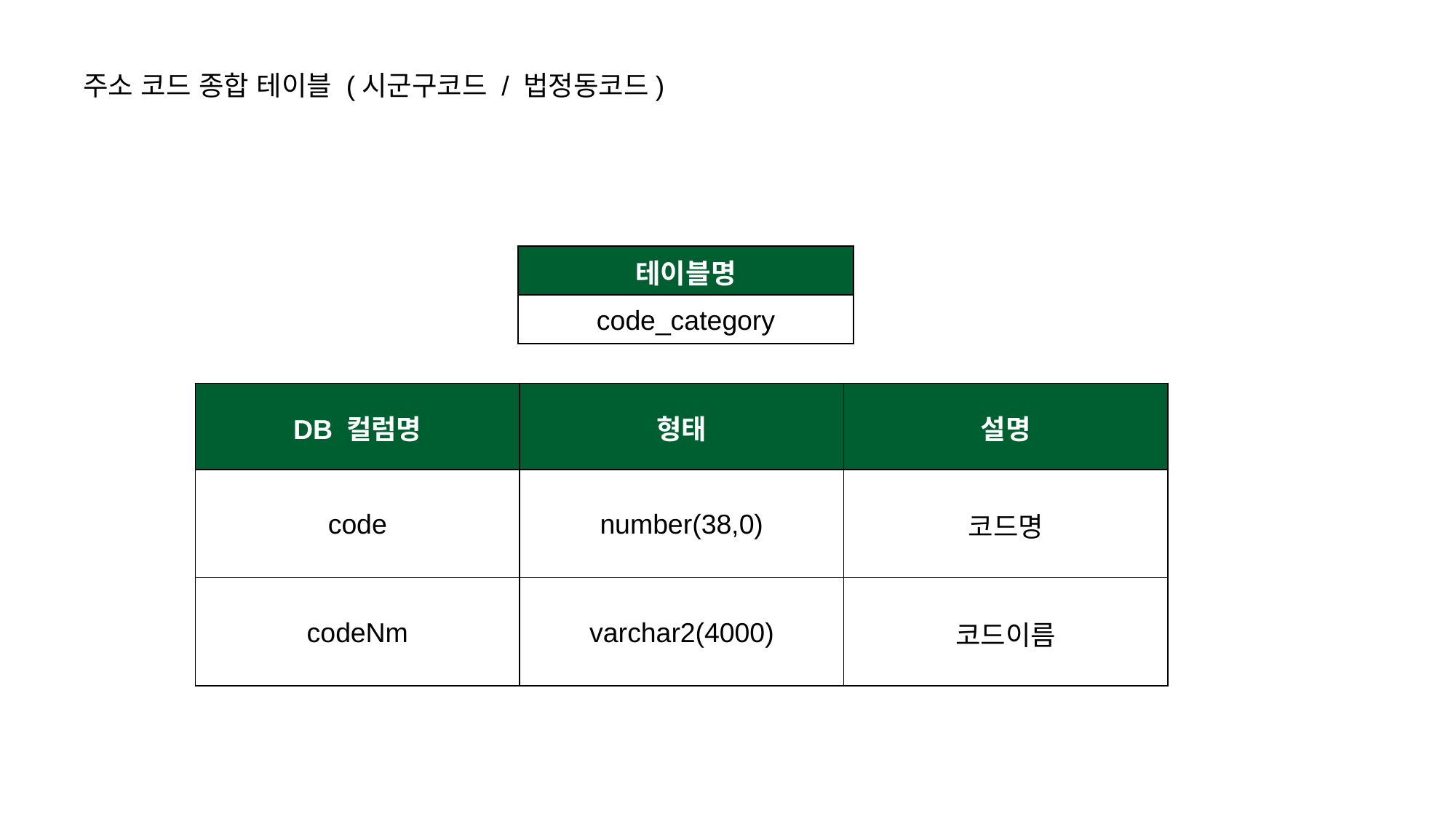

주소 코드 종합 테이블 (시군구코드 / 법정동코드)
| 테이블명 |
| --- |
| code\_category |
| DB 컬럼명 | 형태 | 설명 |
| --- | --- | --- |
| code | number(38,0) | 코드명 |
| codeNm | varchar2(4000) | 코드이름 |